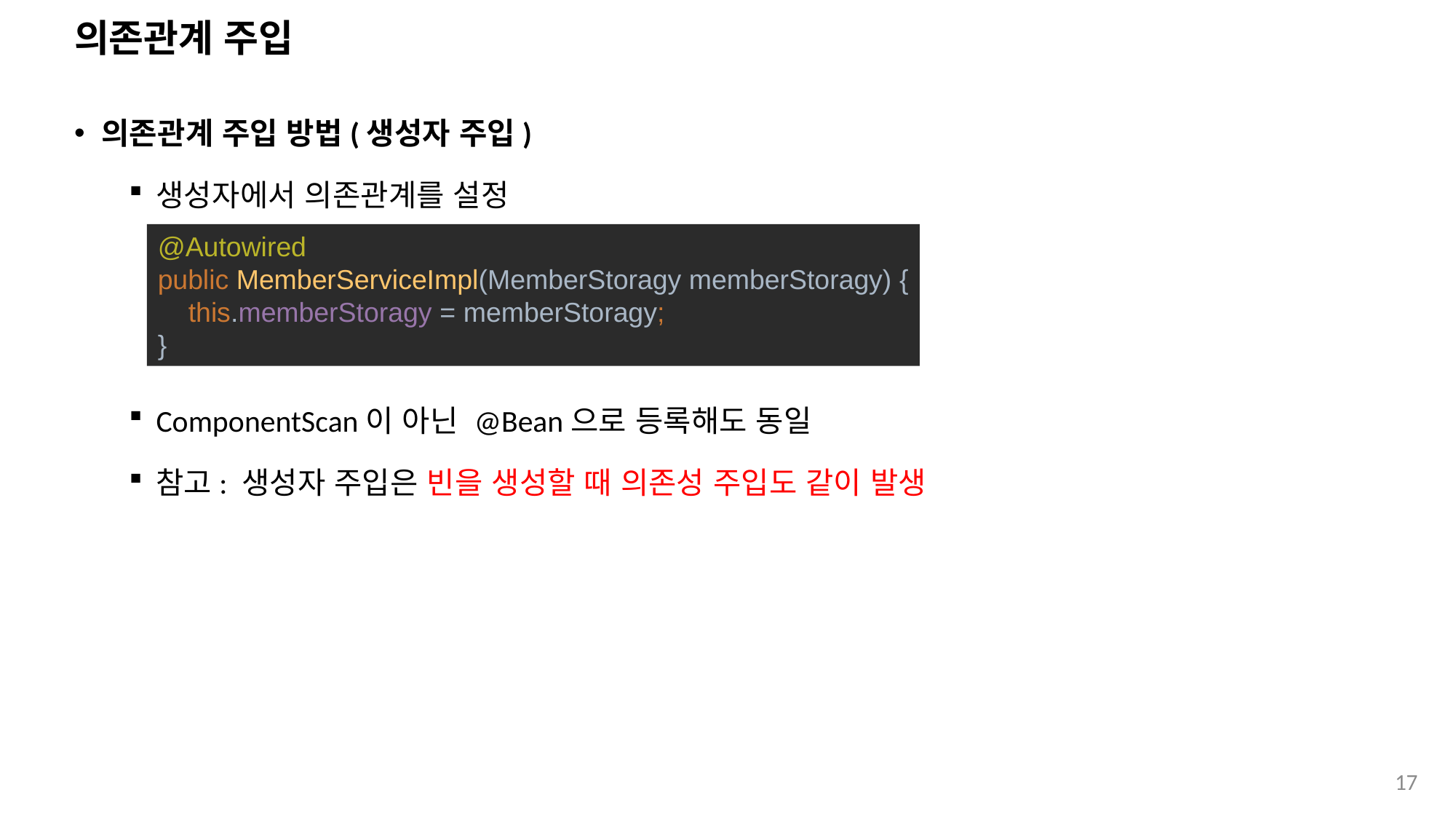

# 의존관계 주입
의존관계 주입 방법(생성자 주입)
생성자에서 의존관계를 설정

ComponentScan이 아닌 @Bean으로 등록해도 동일
참고: 생성자 주입은 빈을 생성할 때 의존성 주입도 같이 발생

@Autowired
public MemberServiceImpl(MemberStoragy memberStoragy) {
    this.memberStoragy = memberStoragy;
}
17